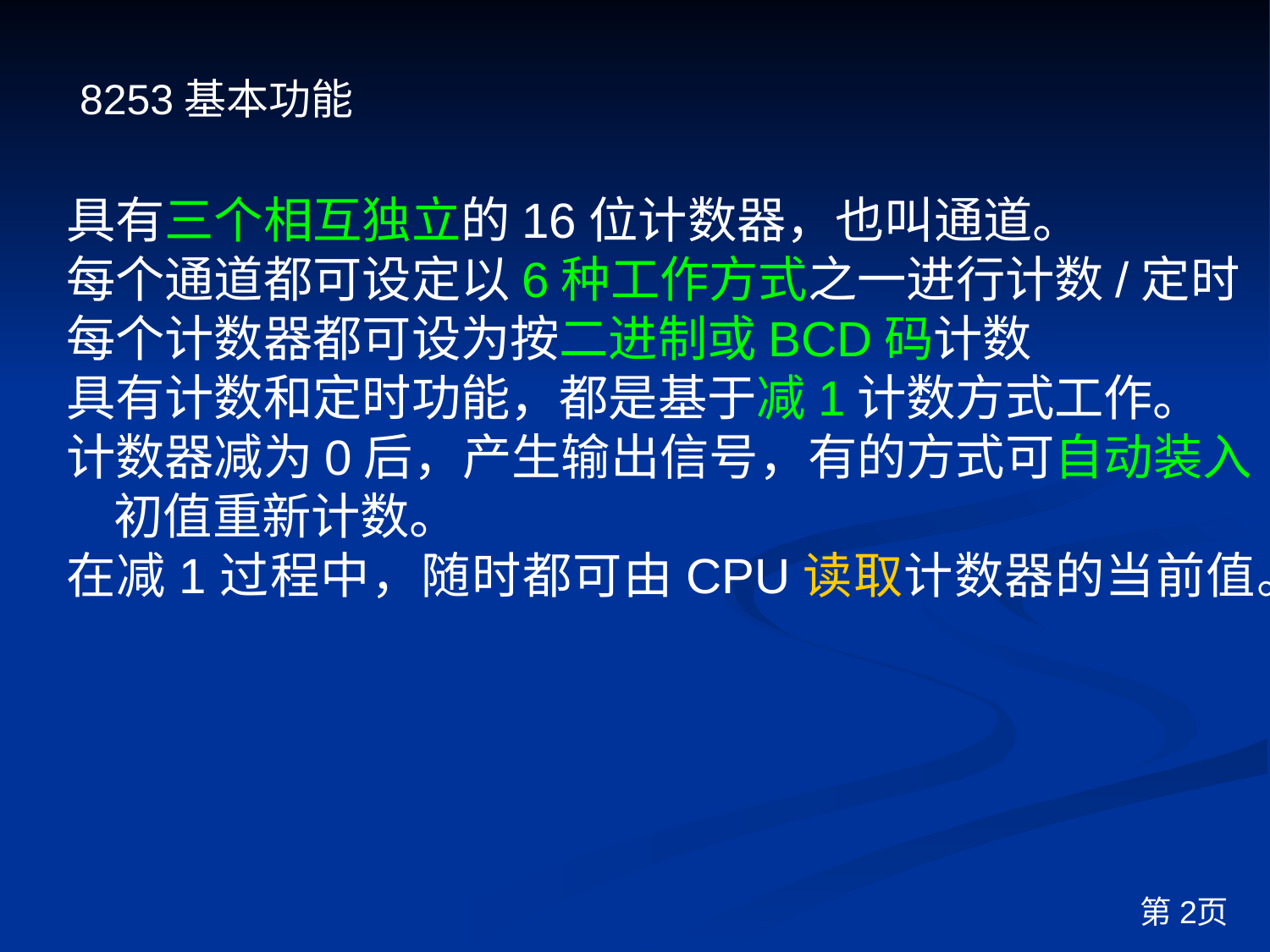

8253基本功能
具有三个相互独立的16位计数器，也叫通道。
每个通道都可设定以6种工作方式之一进行计数/定时
每个计数器都可设为按二进制或BCD码计数
具有计数和定时功能，都是基于减1计数方式工作。
计数器减为0后，产生输出信号，有的方式可自动装入初值重新计数。
在减1过程中，随时都可由CPU读取计数器的当前值。
第2页